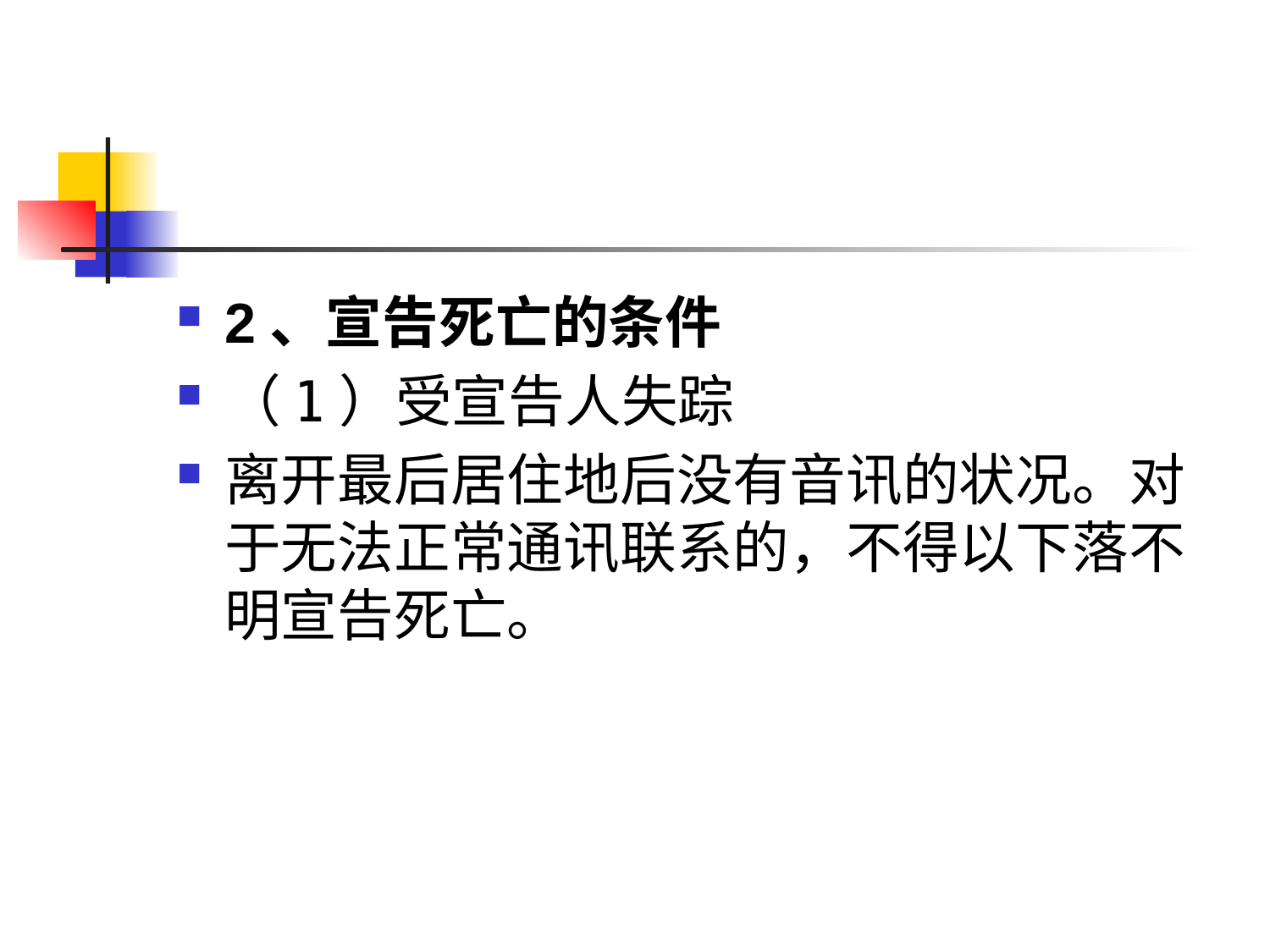

#
2、宣告死亡的条件
（1）受宣告人失踪
离开最后居住地后没有音讯的状况。对于无法正常通讯联系的，不得以下落不明宣告死亡。